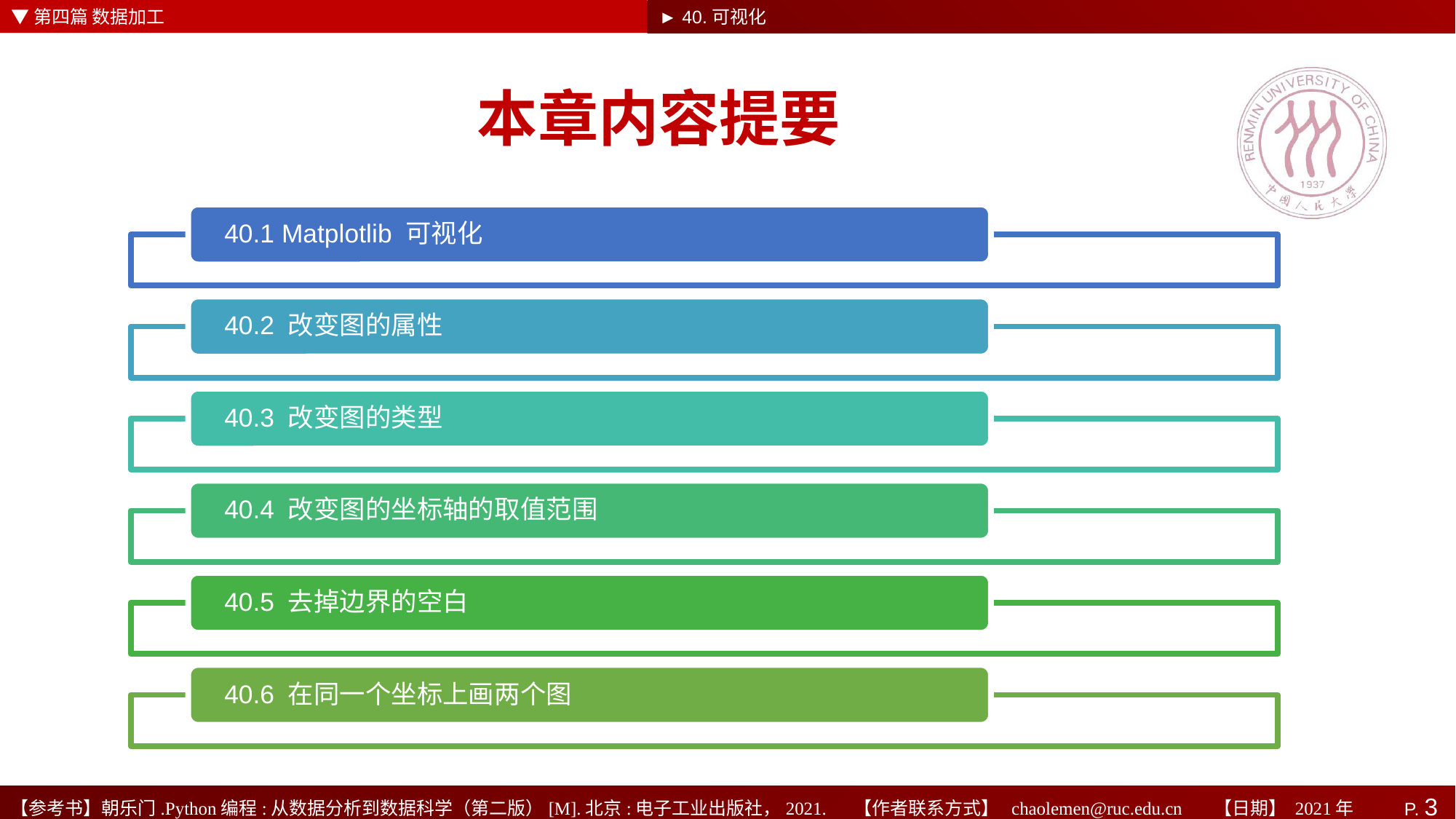

▼第四篇 数据加工
► 40.可视化
# 本章内容提要
40.1 Matplotlib 可视化
40.2 改变图的属性
40.3 改变图的类型
40.4 改变图的坐标轴的取值范围
40.5 去掉边界的空白
40.6 在同一个坐标上画两个图